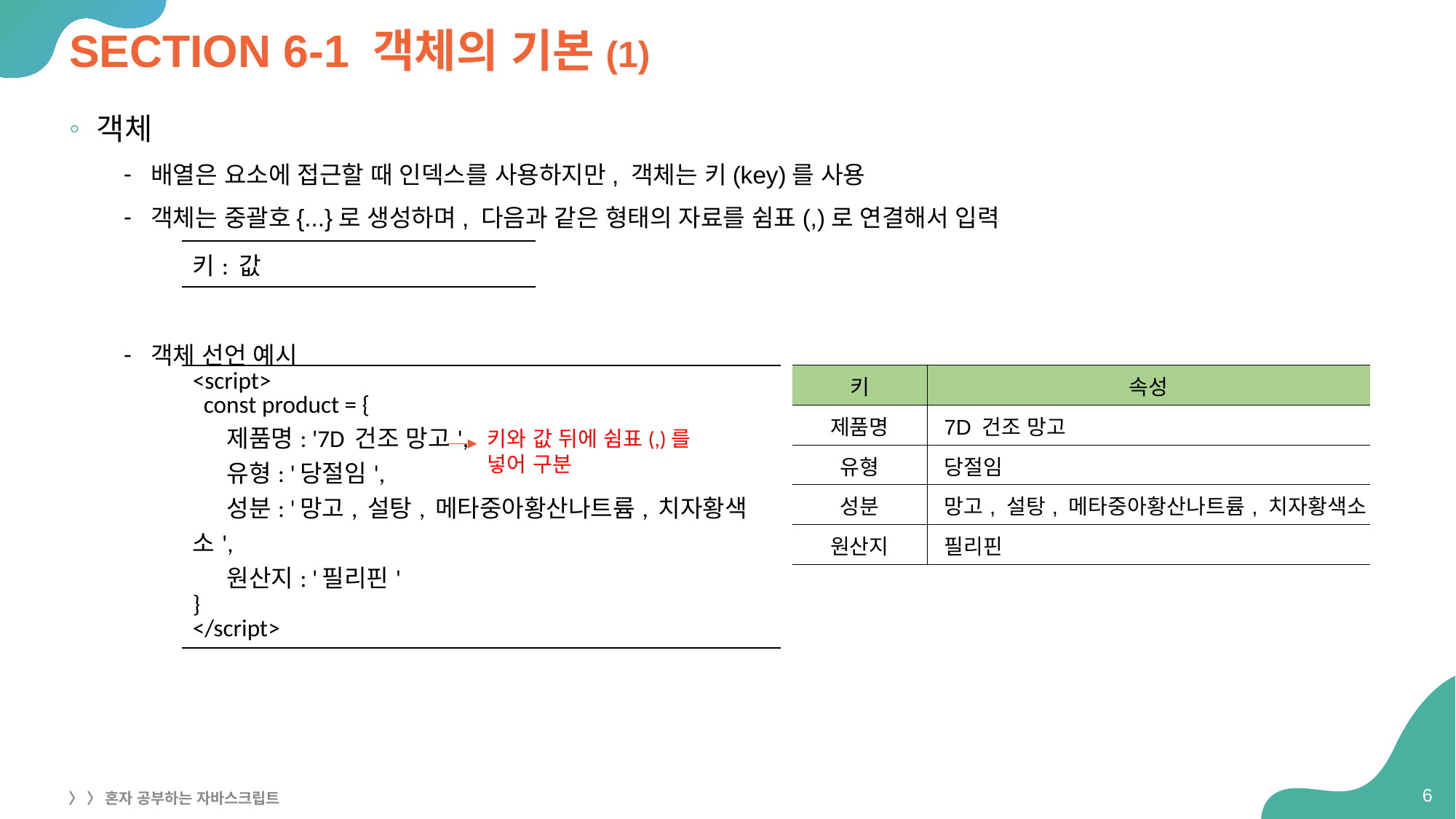

# SECTION 6-1 객체의 기본(1)
객체
배열은 요소에 접근할 때 인덱스를 사용하지만, 객체는 키(key)를 사용
객체는 중괄호{...}로 생성하며, 다음과 같은 형태의 자료를 쉼표(,)로 연결해서 입력

객체 선언 예시
| 키: 값 |
| --- |
| <script> const product = { 제품명: '7D 건조 망고', 유형: '당절임', 성분: '망고, 설탕, 메타중아황산나트륨, 치자황색소', 원산지: '필리핀' } </script> |
| --- |
| 키 | 속성 |
| --- | --- |
| 제품명 | 7D 건조 망고 |
| 유형 | 당절임 |
| 성분 | 망고, 설탕, 메타중아황산나트륨, 치자황색소 |
| 원산지 | 필리핀 |
키와 값 뒤에 쉼표(,)를
넣어 구분
6
〉 〉 혼자 공부하는 자바스크립트